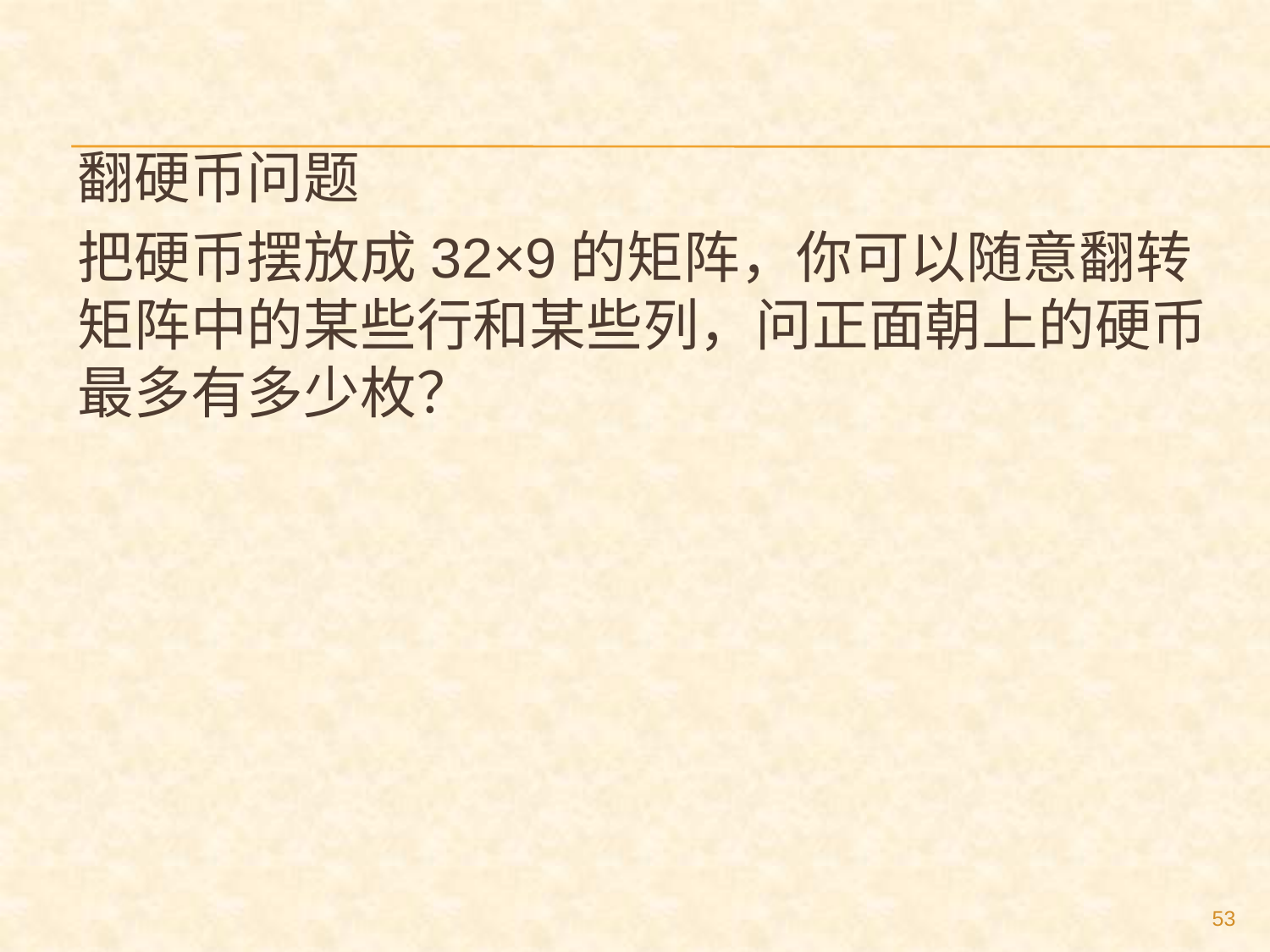

翻硬币问题
把硬币摆放成32×9的矩阵，你可以随意翻转矩阵中的某些行和某些列，问正面朝上的硬币最多有多少枚？
53